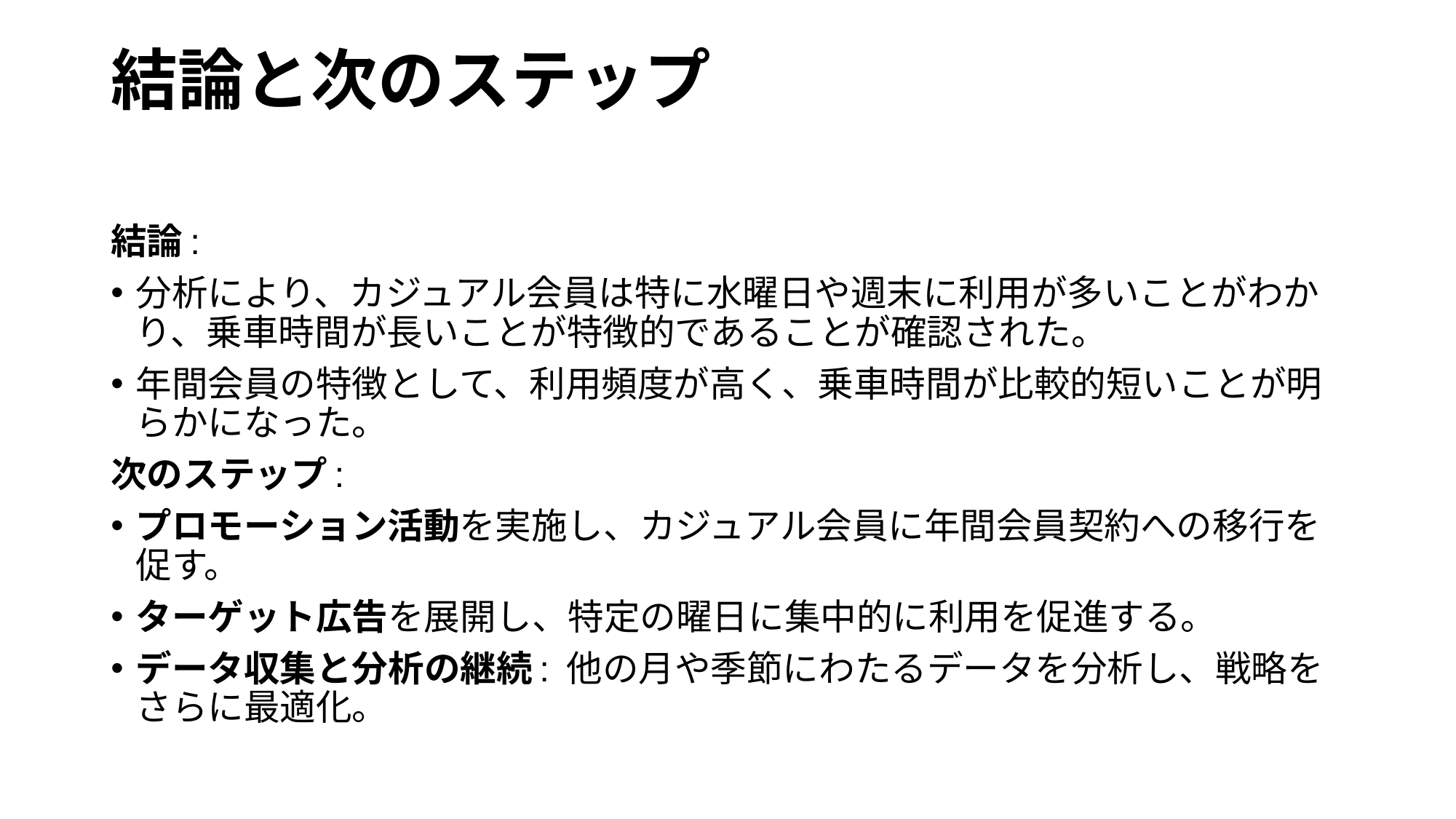

# 結論と次のステップ
結論:
分析により、カジュアル会員は特に水曜日や週末に利用が多いことがわかり、乗車時間が長いことが特徴的であることが確認された。
年間会員の特徴として、利用頻度が高く、乗車時間が比較的短いことが明らかになった。
次のステップ:
プロモーション活動を実施し、カジュアル会員に年間会員契約への移行を促す。
ターゲット広告を展開し、特定の曜日に集中的に利用を促進する。
データ収集と分析の継続: 他の月や季節にわたるデータを分析し、戦略をさらに最適化。